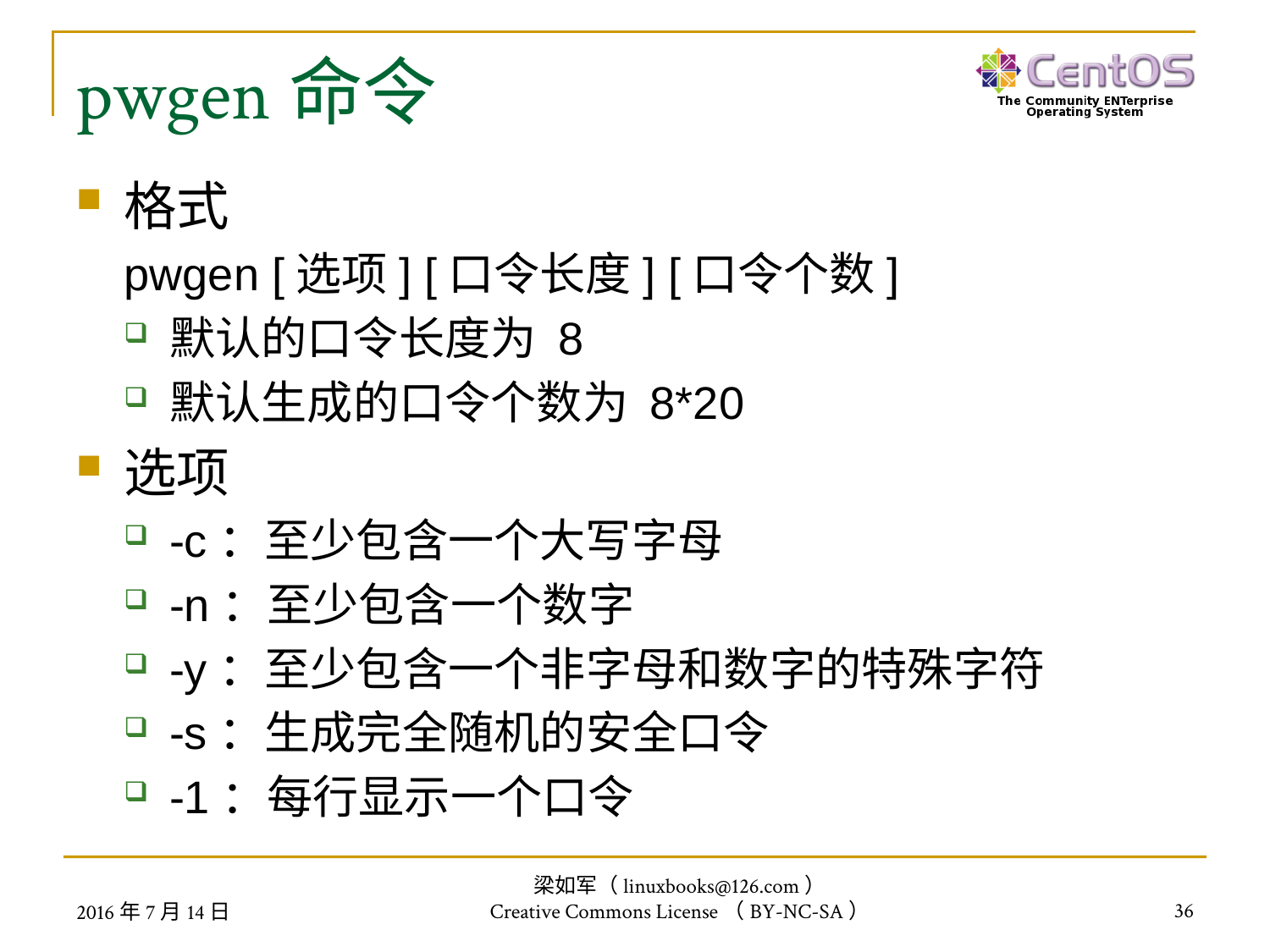

# pwgen命令
格式
pwgen [选项] [口令长度] [口令个数]
默认的口令长度为 8
默认生成的口令个数为 8*20
选项
-c：至少包含一个大写字母
-n：至少包含一个数字
-y：至少包含一个非字母和数字的特殊字符
-s：生成完全随机的安全口令
-1：每行显示一个口令
梁如军（linuxbooks@126.com）
Creative Commons License（BY-NC-SA）
2016年7月14日
36